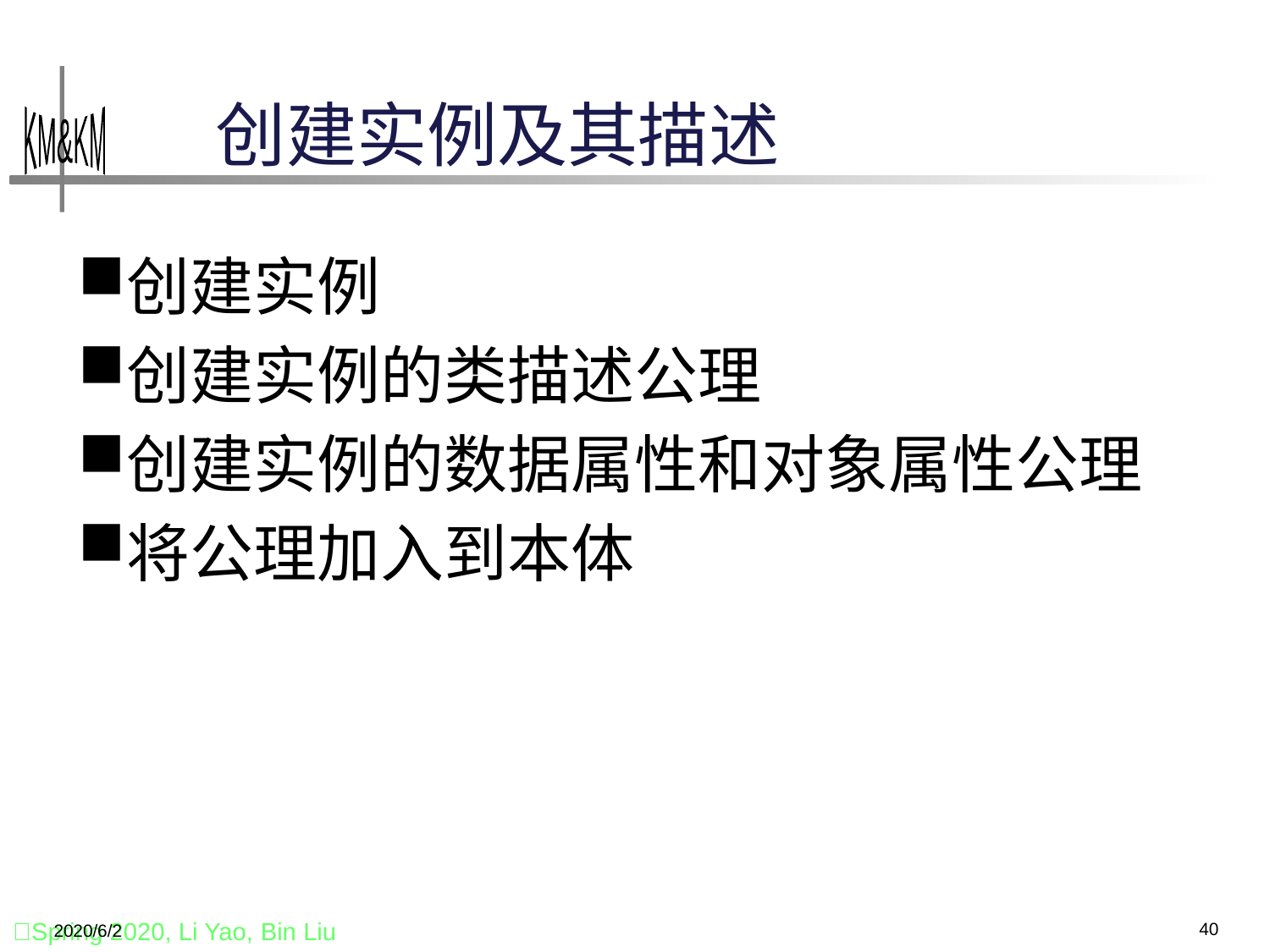

# 创建实例及其描述
创建实例
创建实例的类描述公理
创建实例的数据属性和对象属性公理
将公理加入到本体
40
2020/6/2